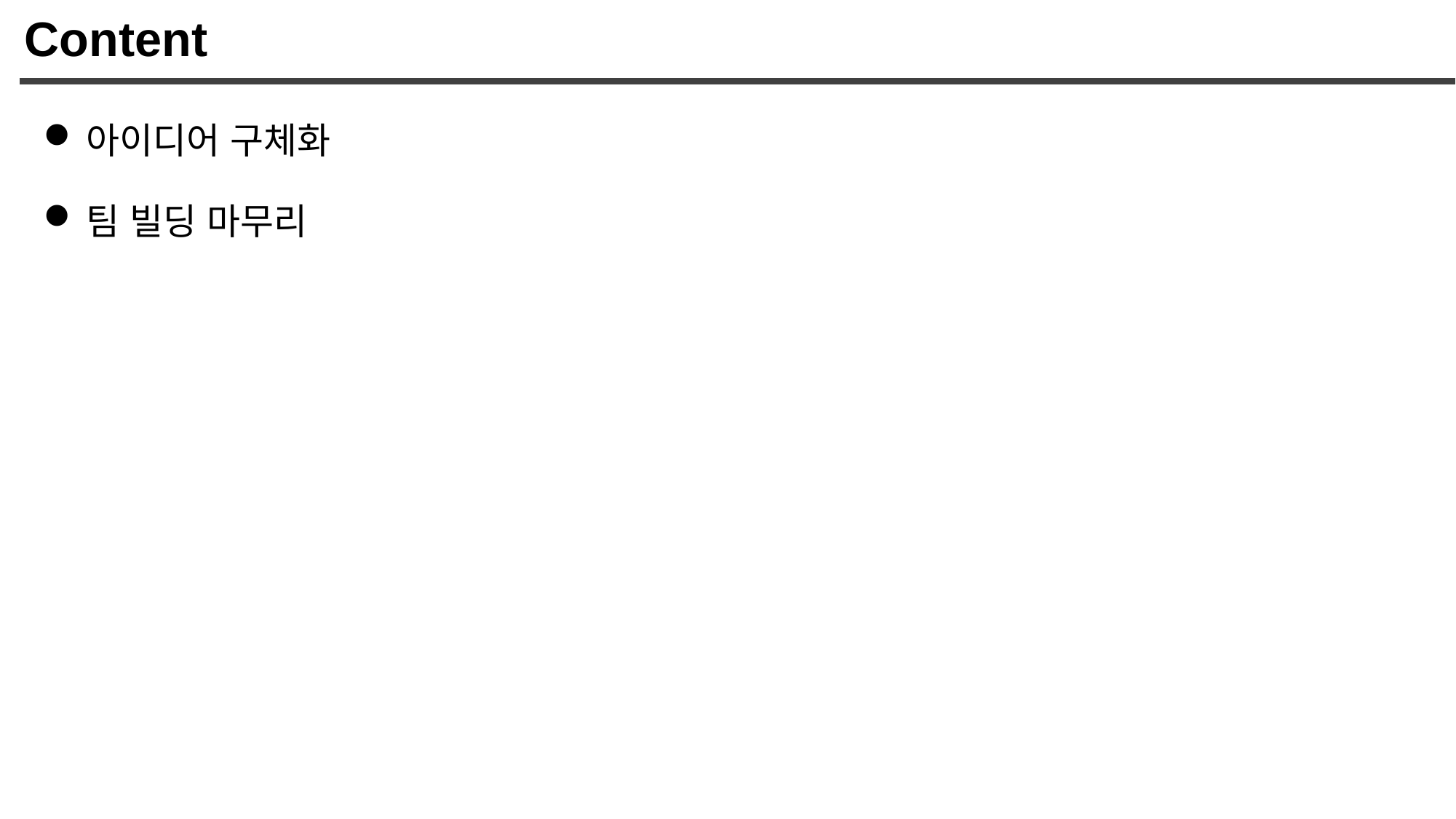

# Content
아이디어 구체화
팀 빌딩 마무리